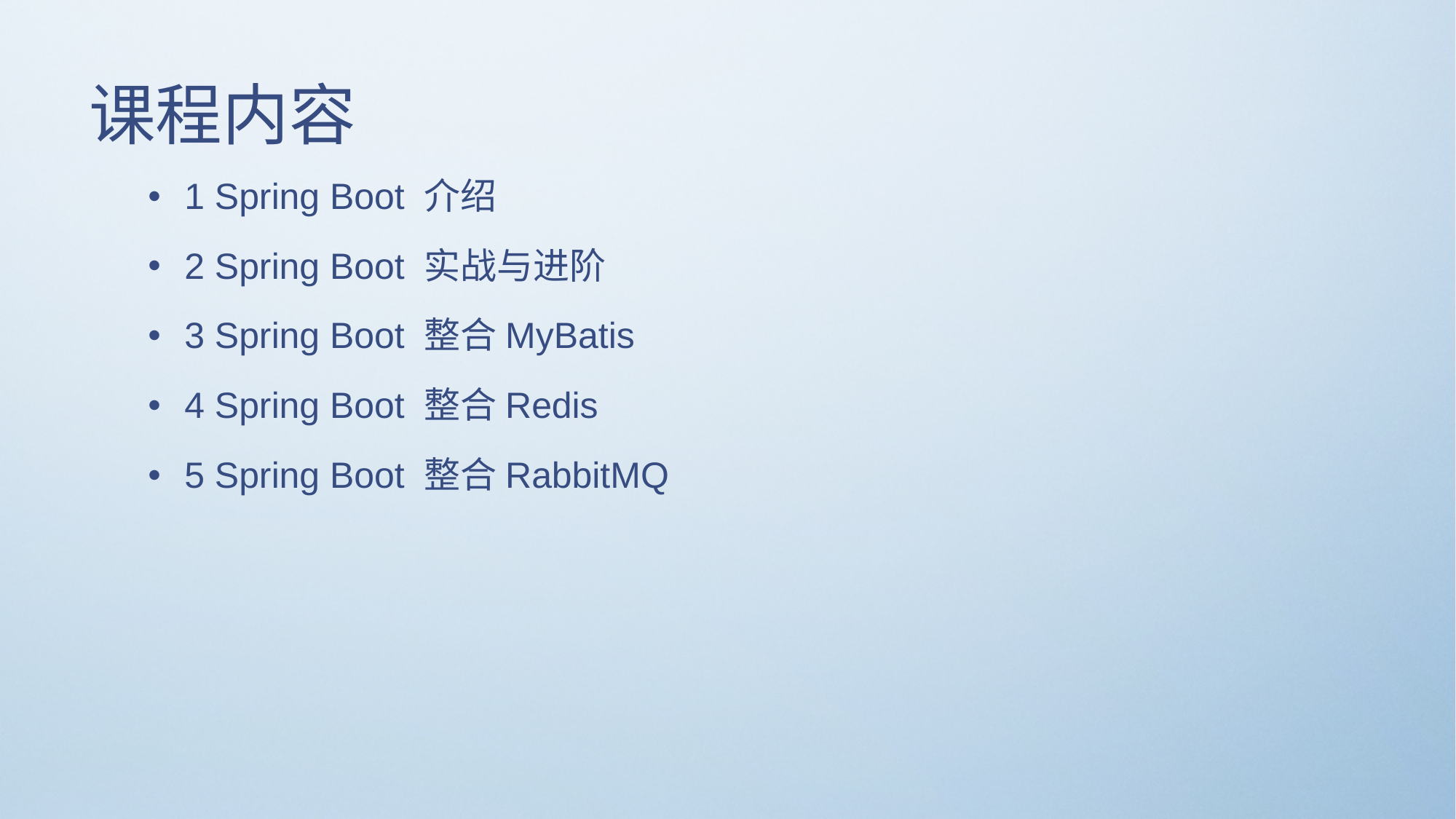

# 课程内容
1 Spring Boot 介绍
2 Spring Boot 实战与进阶
3 Spring Boot 整合MyBatis
4 Spring Boot 整合Redis
5 Spring Boot 整合RabbitMQ